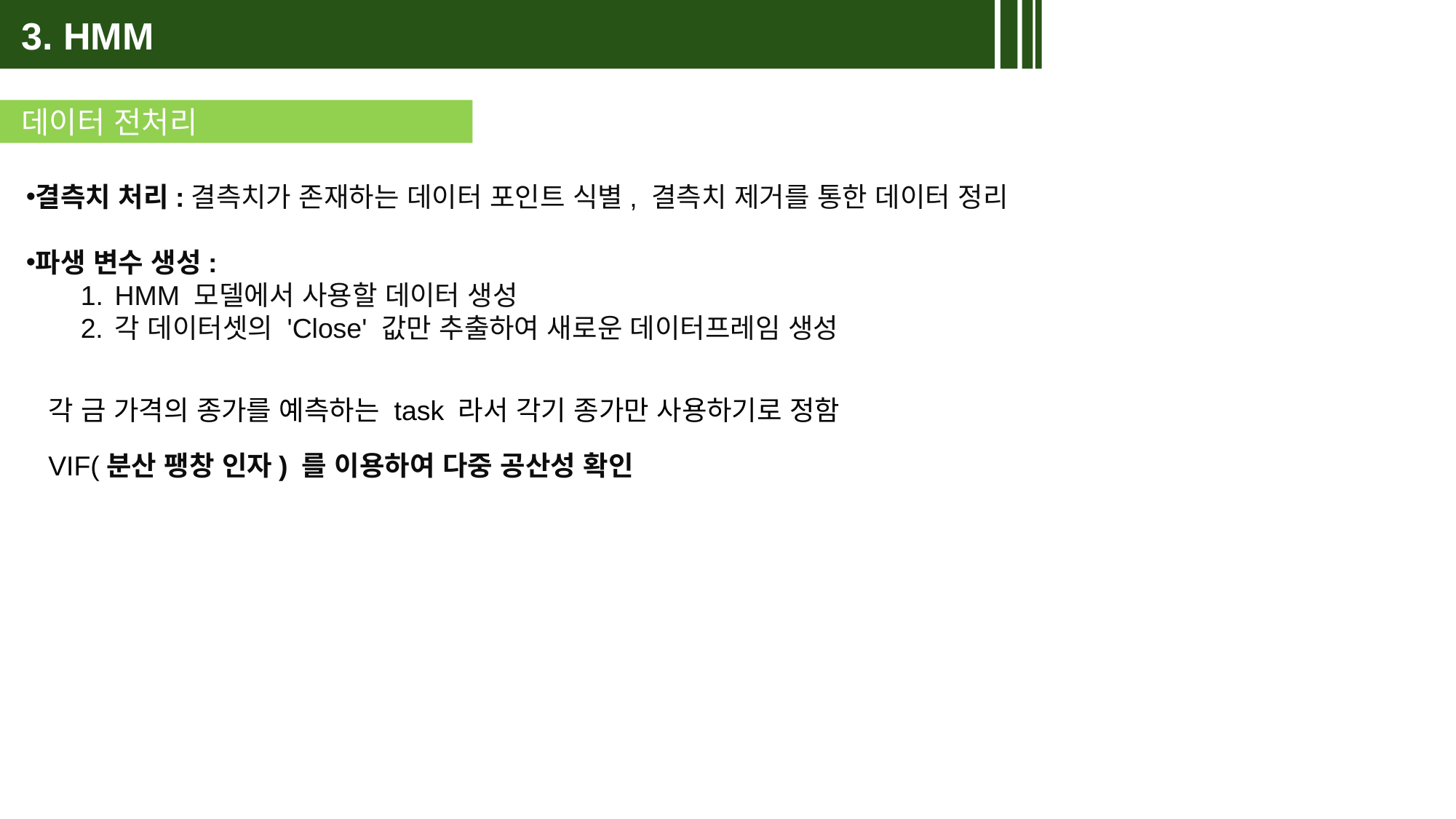

3. HMM

데이터 전처리
결측치 처리:결측치가 존재하는 데이터 포인트 식별, 결측치 제거를 통한 데이터 정리

파생 변수 생성:
HMM 모델에서 사용할 데이터 생성
각 데이터셋의 'Close' 값만 추출하여 새로운 데이터프레임 생성

각 금 가격의 종가를 예측하는 task 라서 각기 종가만 사용하기로 정함
VIF(분산 팽창 인자) 를 이용하여 다중 공산성 확인